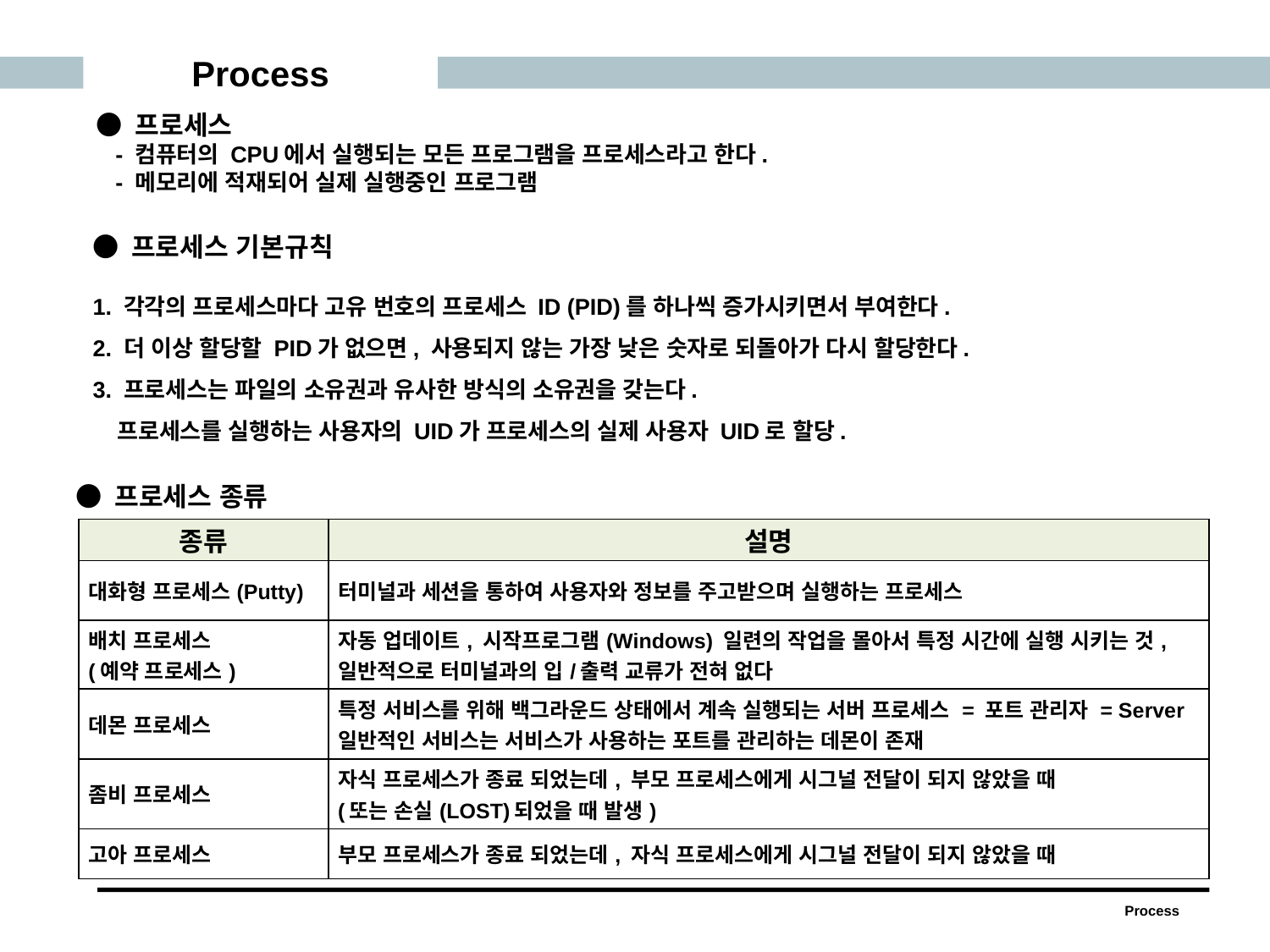

Process

● 프로세스
   - 컴퓨터의 CPU에서 실행되는 모든 프로그램을 프로세스라고 한다.
   - 메모리에 적재되어 실제 실행중인 프로그램
● 프로세스 기본규칙

1. 각각의 프로세스마다 고유 번호의 프로세스 ID (PID)를 하나씩 증가시키면서 부여한다.
2. 더 이상 할당할 PID가 없으면, 사용되지 않는 가장 낮은 숫자로 되돌아가 다시 할당한다.
3. 프로세스는 파일의 소유권과 유사한 방식의 소유권을 갖는다.
   프로세스를 실행하는 사용자의 UID가 프로세스의 실제 사용자 UID로 할당.
● 프로세스 종류
| 종류 | 설명 |
| --- | --- |
| 대화형 프로세스(Putty) | 터미널과 세션을 통하여 사용자와 정보를 주고받으며 실행하는 프로세스 |
| 배치 프로세스 (예약 프로세스) | 자동 업데이트, 시작프로그램(Windows) 일련의 작업을 몰아서 특정 시간에 실행 시키는 것, 일반적으로 터미널과의 입/출력 교류가 전혀 없다 |
| 데몬 프로세스 | 특정 서비스를 위해 백그라운드 상태에서 계속 실행되는 서버 프로세스 = 포트 관리자 = Server 일반적인 서비스는 서비스가 사용하는 포트를 관리하는 데몬이 존재 |
| 좀비 프로세스 | 자식 프로세스가 종료 되었는데, 부모 프로세스에게 시그널 전달이 되지 않았을 때 (또는 손실(LOST)되었을 때 발생) |
| 고아 프로세스 | 부모 프로세스가 종료 되었는데, 자식 프로세스에게 시그널 전달이 되지 않았을 때 |

Process